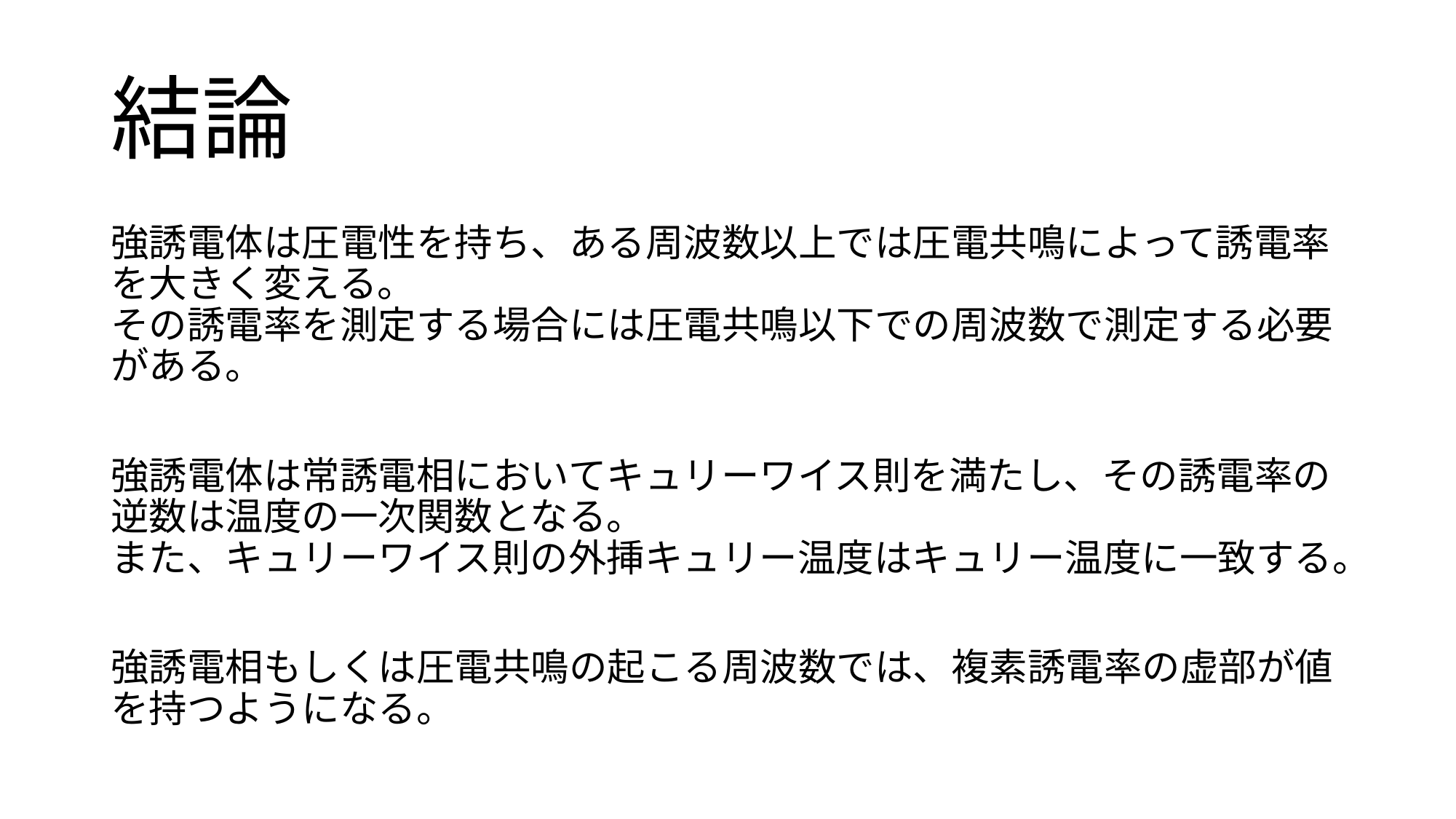

# 結論
強誘電体は圧電性を持ち、ある周波数以上では圧電共鳴によって誘電率を大きく変える。
その誘電率を測定する場合には圧電共鳴以下での周波数で測定する必要がある。

強誘電体は常誘電相においてキュリーワイス則を満たし、その誘電率の逆数は温度の一次関数となる。
また、キュリーワイス則の外挿キュリー温度はキュリー温度に一致する。

強誘電相もしくは圧電共鳴の起こる周波数では、複素誘電率の虚部が値を持つようになる。